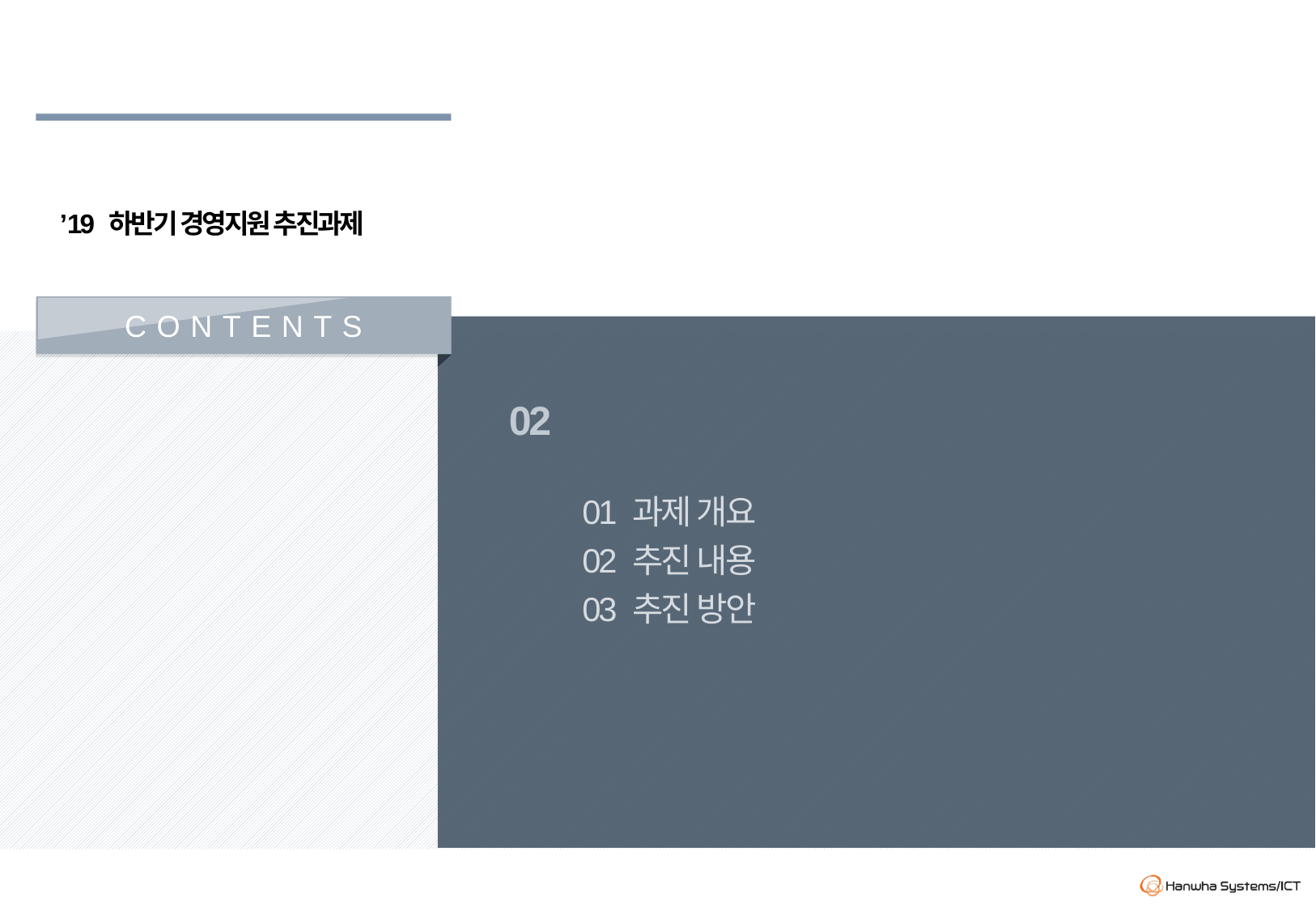

02
표준관리 ChartFX 대체
01 과제 개요
02 추진 내용
03 추진 방안